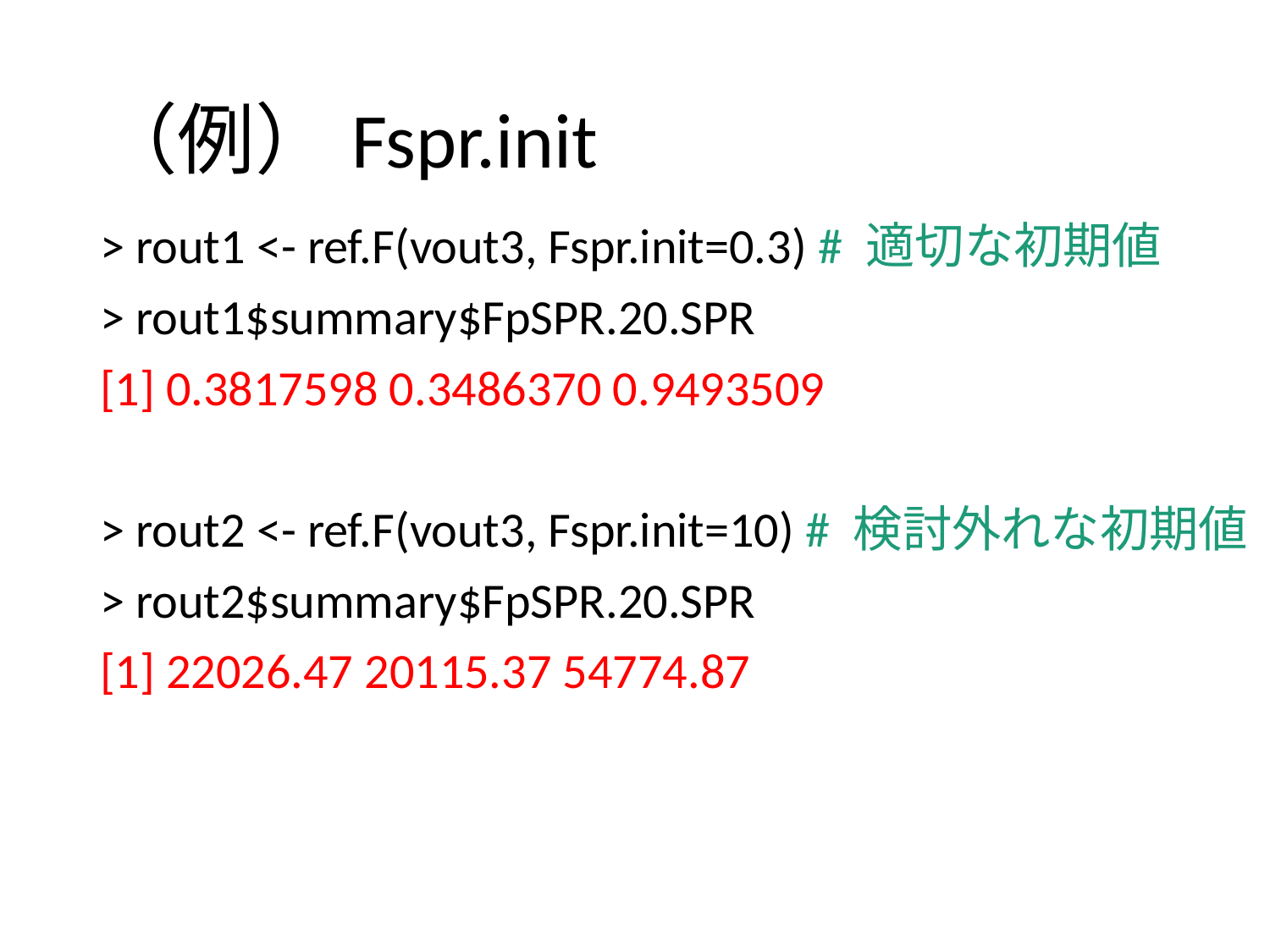

# （例）Fspr.init
> rout1 <- ref.F(vout3, Fspr.init=0.3) # 適切な初期値
> rout1$summary$FpSPR.20.SPR
[1] 0.3817598 0.3486370 0.9493509

> rout2 <- ref.F(vout3, Fspr.init=10) # 検討外れな初期値
> rout2$summary$FpSPR.20.SPR
[1] 22026.47 20115.37 54774.87